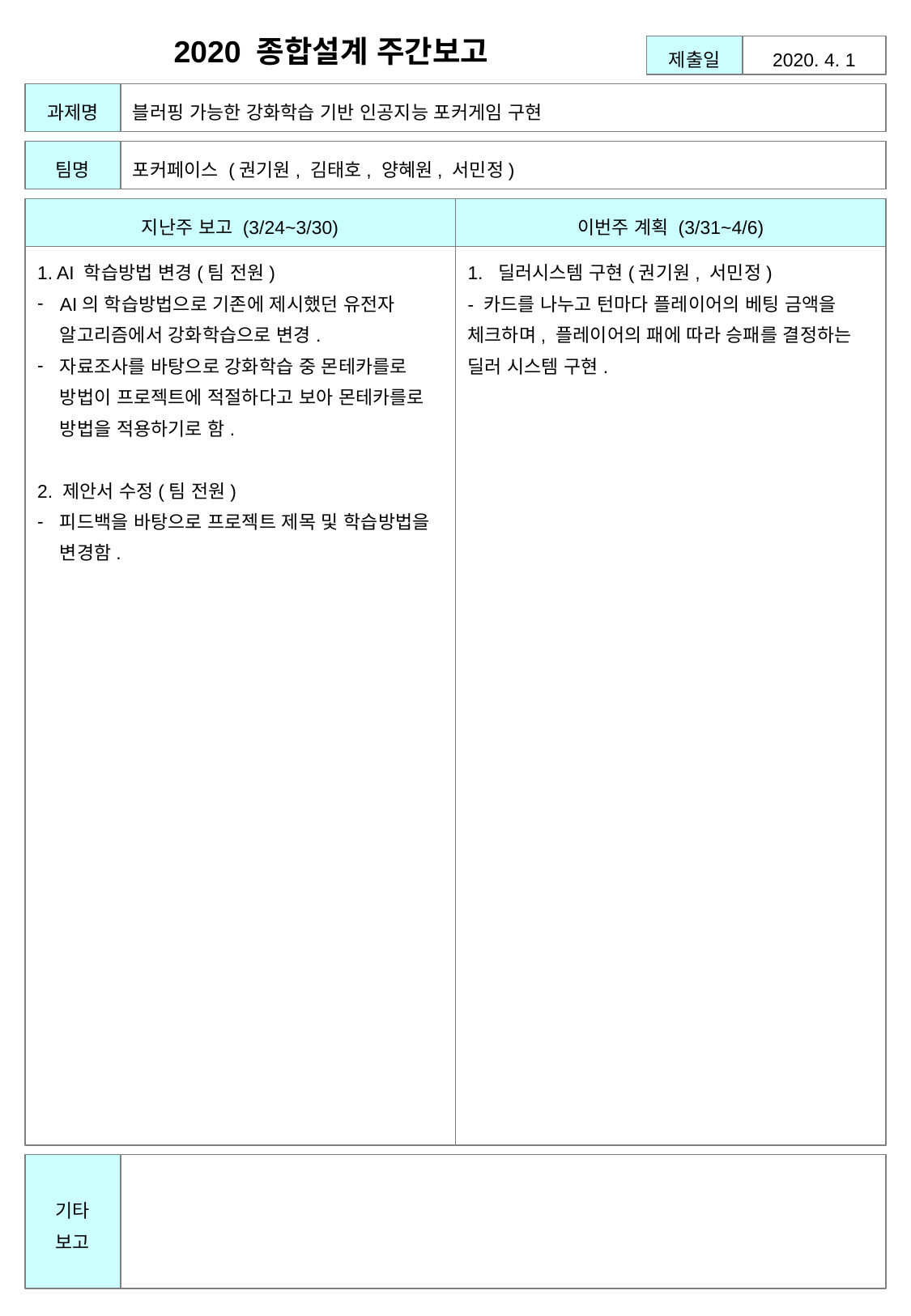

2020 종합설계 주간보고
제출일
2020. 4. 1
과제명
블러핑 가능한 강화학습 기반 인공지능 포커게임 구현
팀명
포커페이스 (권기원, 김태호, 양혜원, 서민정)
지난주 보고 (3/24~3/30)
이번주 계획 (3/31~4/6)
1. AI 학습방법 변경(팀 전원)
AI의 학습방법으로 기존에 제시했던 유전자 알고리즘에서 강화학습으로 변경.
자료조사를 바탕으로 강화학습 중 몬테카를로 방법이 프로젝트에 적절하다고 보아 몬테카를로 방법을 적용하기로 함.

2. 제안서 수정(팀 전원)
피드백을 바탕으로 프로젝트 제목 및 학습방법을 변경함.

딜러시스템 구현(권기원, 서민정)
- 카드를 나누고 턴마다 플레이어의 베팅 금액을 체크하며, 플레이어의 패에 따라 승패를 결정하는 딜러 시스템 구현.
기타
보고